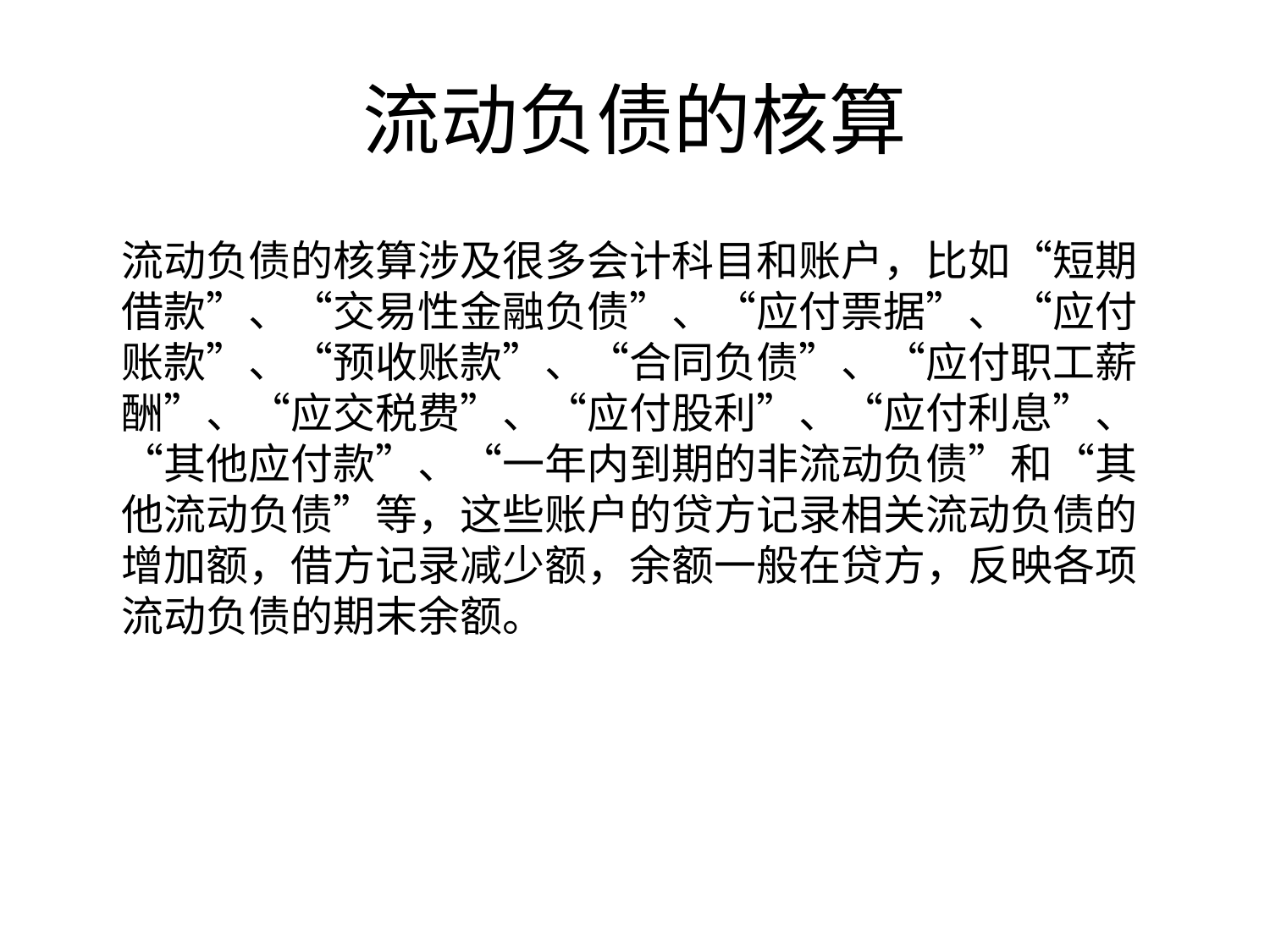

# 流动负债的核算
流动负债的核算涉及很多会计科目和账户，比如“短期借款”、“交易性金融负债”、“应付票据”、“应付账款”、“预收账款”、“合同负债”、“应付职工薪酬”、“应交税费”、“应付股利”、“应付利息”、“其他应付款”、“一年内到期的非流动负债”和“其他流动负债”等，这些账户的贷方记录相关流动负债的增加额，借方记录减少额，余额一般在贷方，反映各项流动负债的期末余额。